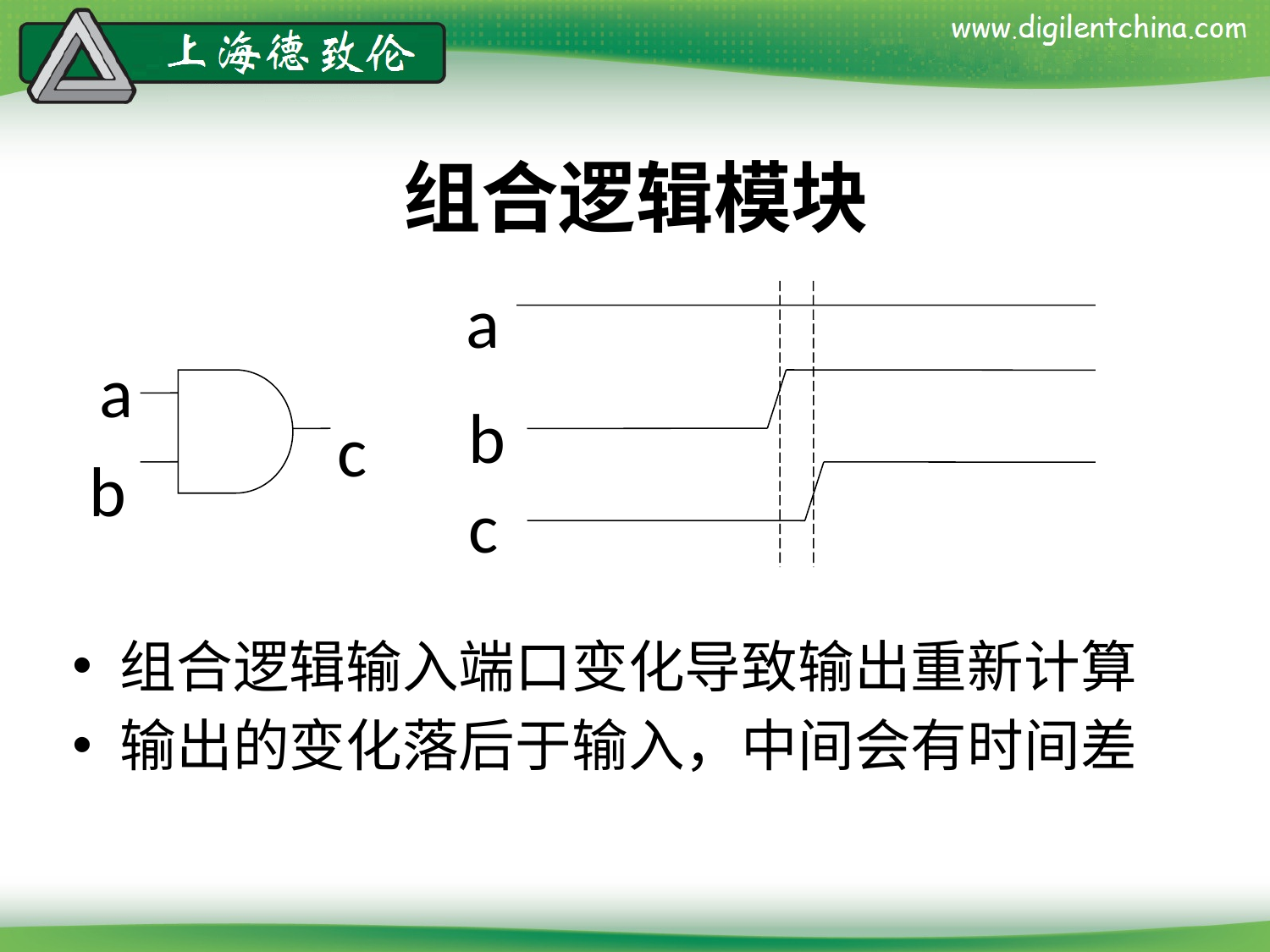

# 组合逻辑模块

a

a

b
c

b

c

组合逻辑输入端口变化导致输出重新计算
输出的变化落后于输入，中间会有时间差